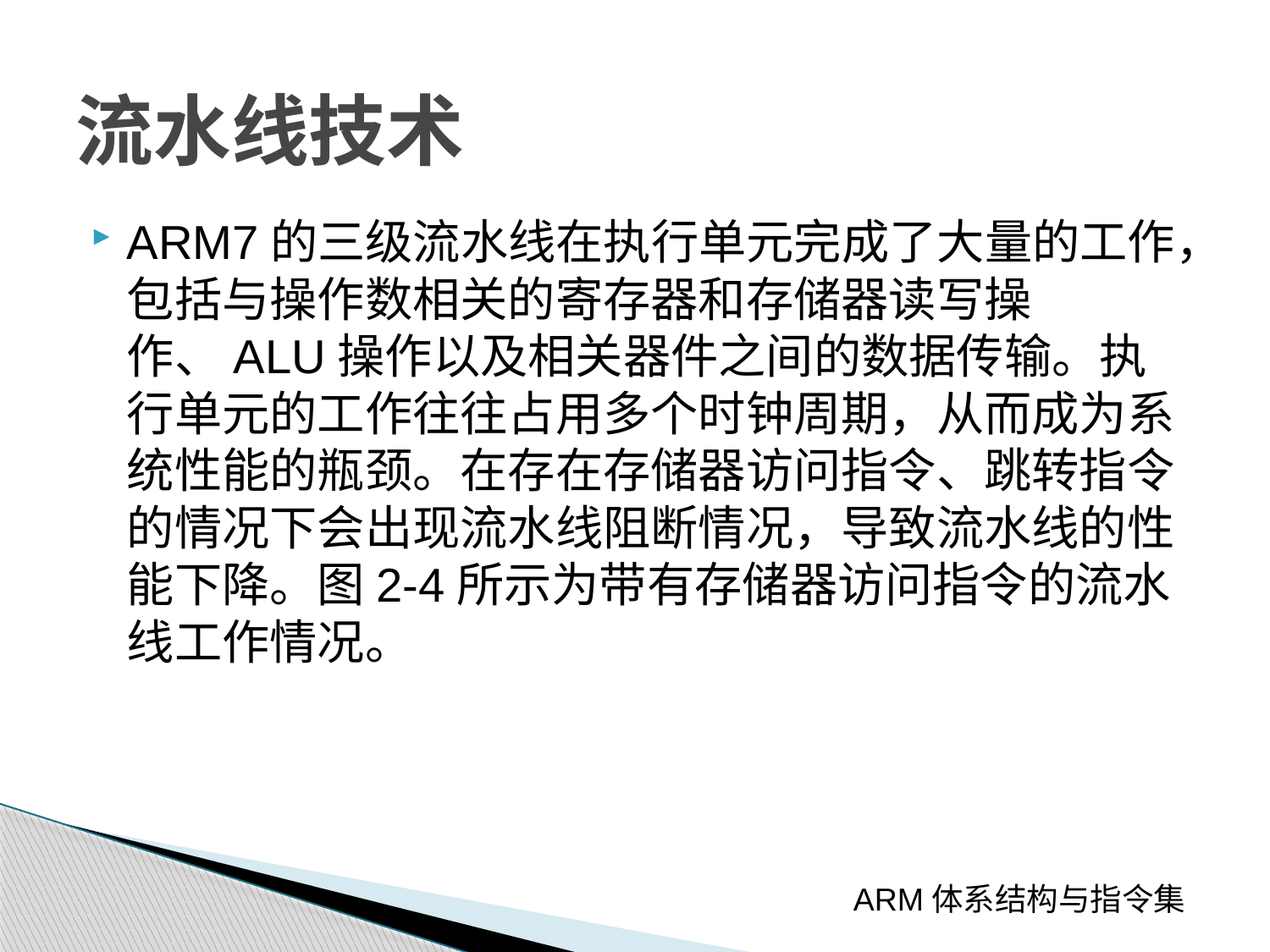

# 流水线技术
ARM7的三级流水线在执行单元完成了大量的工作，包括与操作数相关的寄存器和存储器读写操作、ALU操作以及相关器件之间的数据传输。执行单元的工作往往占用多个时钟周期，从而成为系统性能的瓶颈。在存在存储器访问指令、跳转指令的情况下会出现流水线阻断情况，导致流水线的性能下降。图2-4所示为带有存储器访问指令的流水线工作情况。

            ARM体系结构与指令集